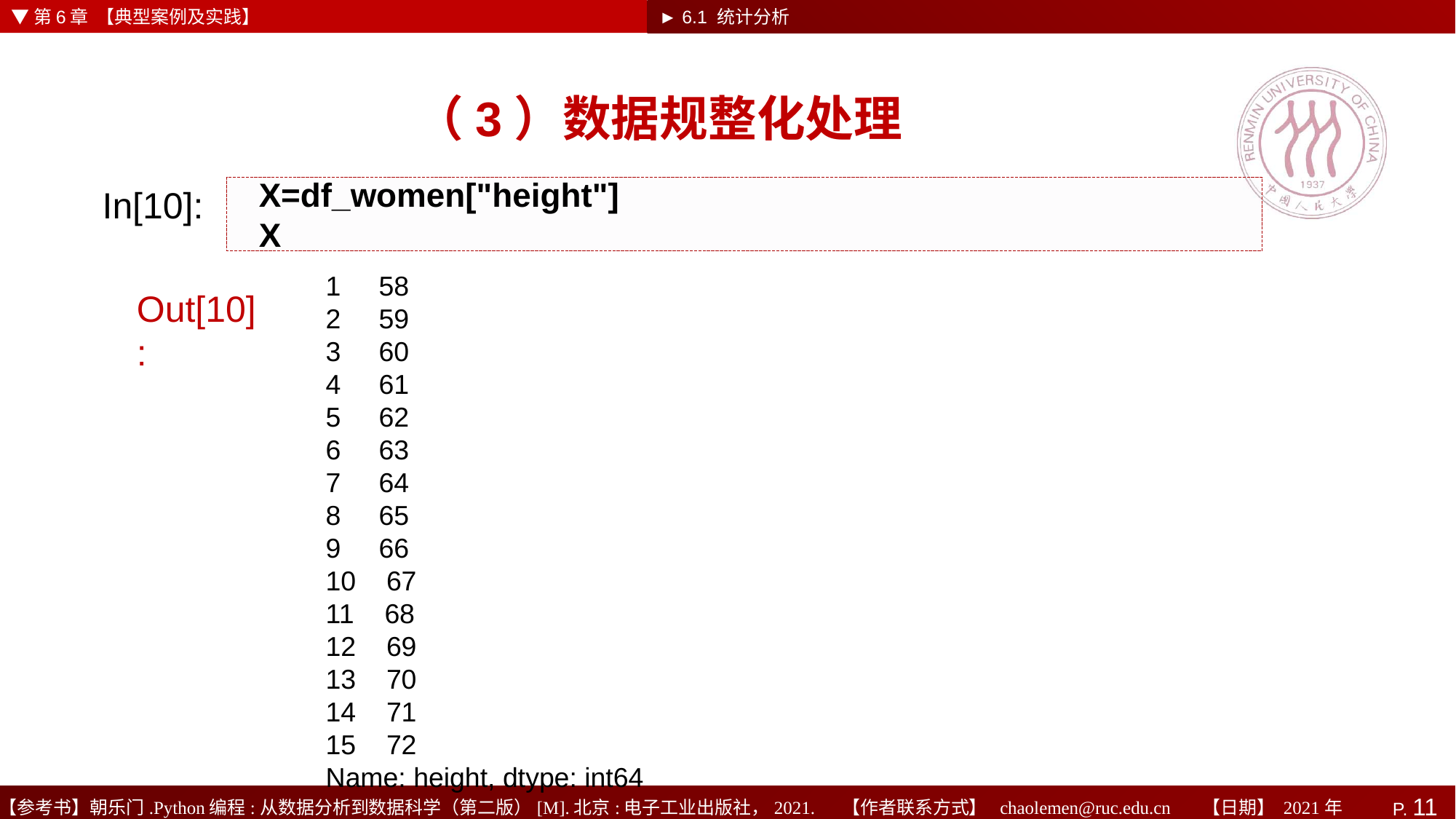

▼第6章  【典型案例及实践】
► 6.1 统计分析
# （3）数据规整化处理
In[10]:
X=df_women["height"]
X
1     58
2     59
3     60
4     61
5     62
6     63
7     64
8     65
9     66
10    67
11    68
12    69
13    70
14    71
15    72
Name: height, dtype: int64
Out[10]: